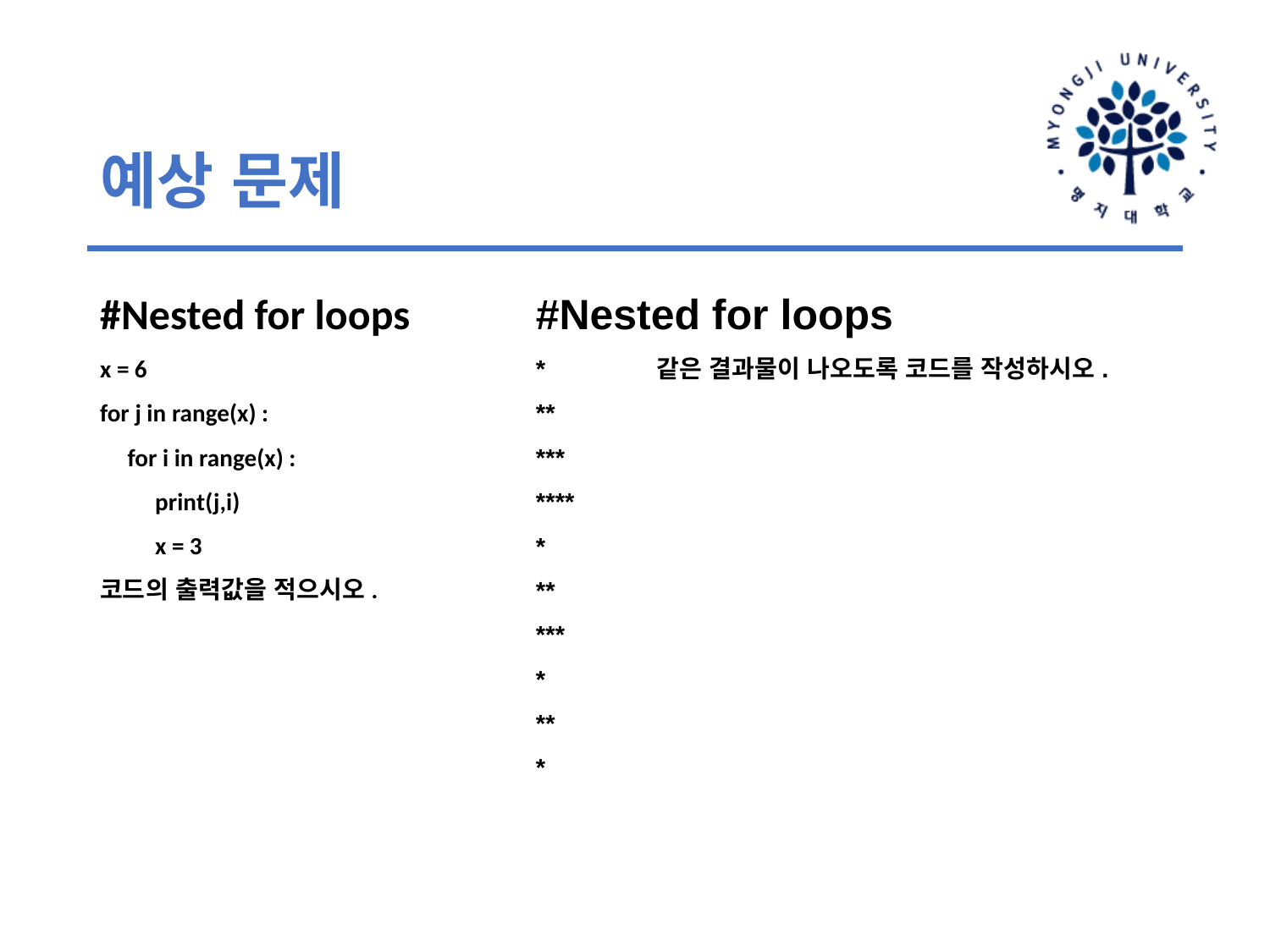

# 예상 문제
#Nested for loops
x = 6
for j in range(x) :
     for i in range(x) :
          print(j,i)
          x = 3
코드의 출력값을 적으시오.
#Nested for loops
*               같은 결과물이 나오도록 코드를 작성하시오.
**
***
****
*
**
***
*
**
*